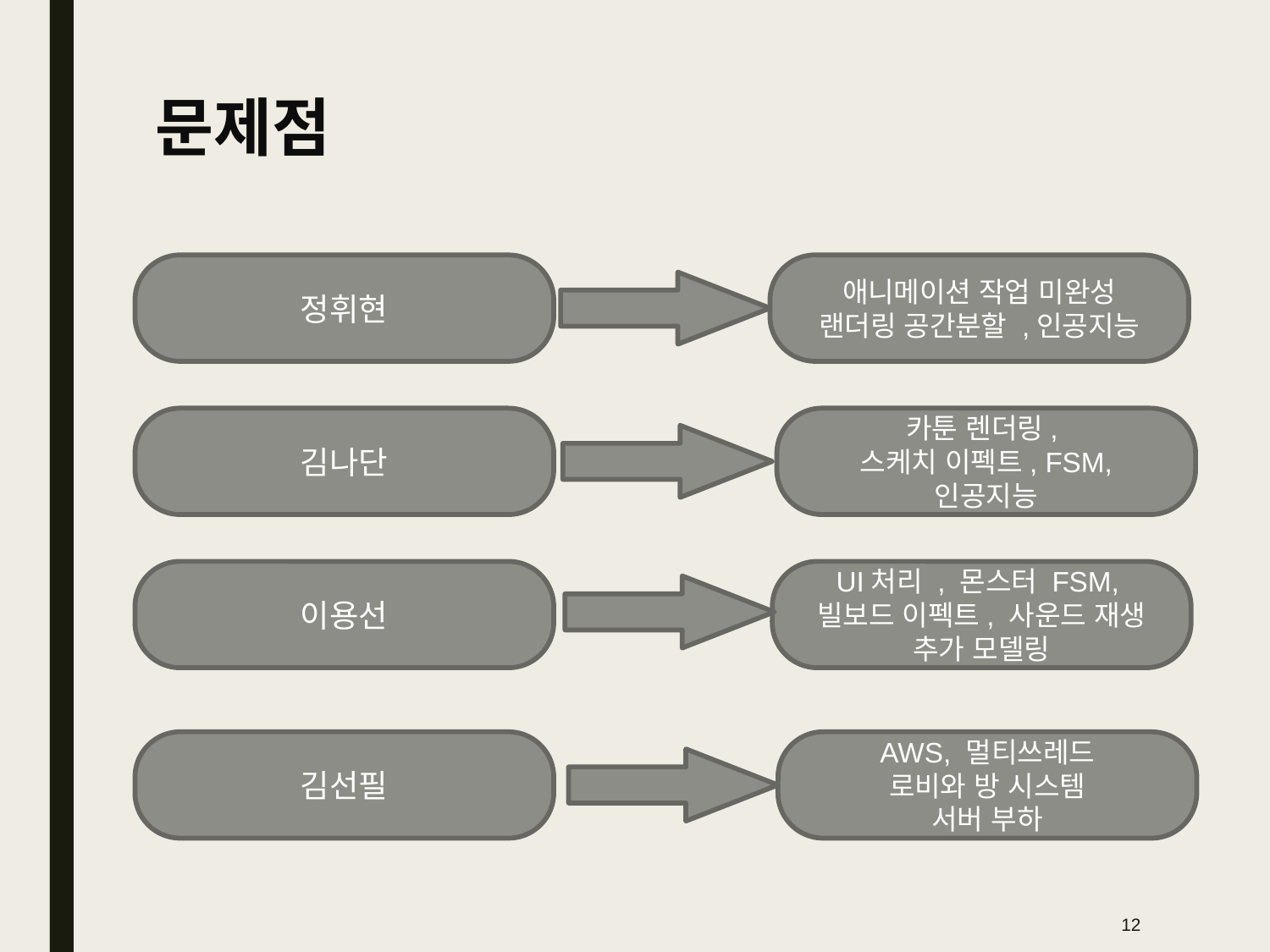

# 문제점
정휘현
애니메이션 작업 미완성
랜더링 공간분할 ,인공지능

김나단
카툰 렌더링,
스케치 이펙트, FSM, 인공지능

이용선
UI처리 , 몬스터 FSM,
빌보드 이펙트, 사운드 재생
추가 모델링

김선필
AWS, 멀티쓰레드
로비와 방 시스템
서버 부하

12